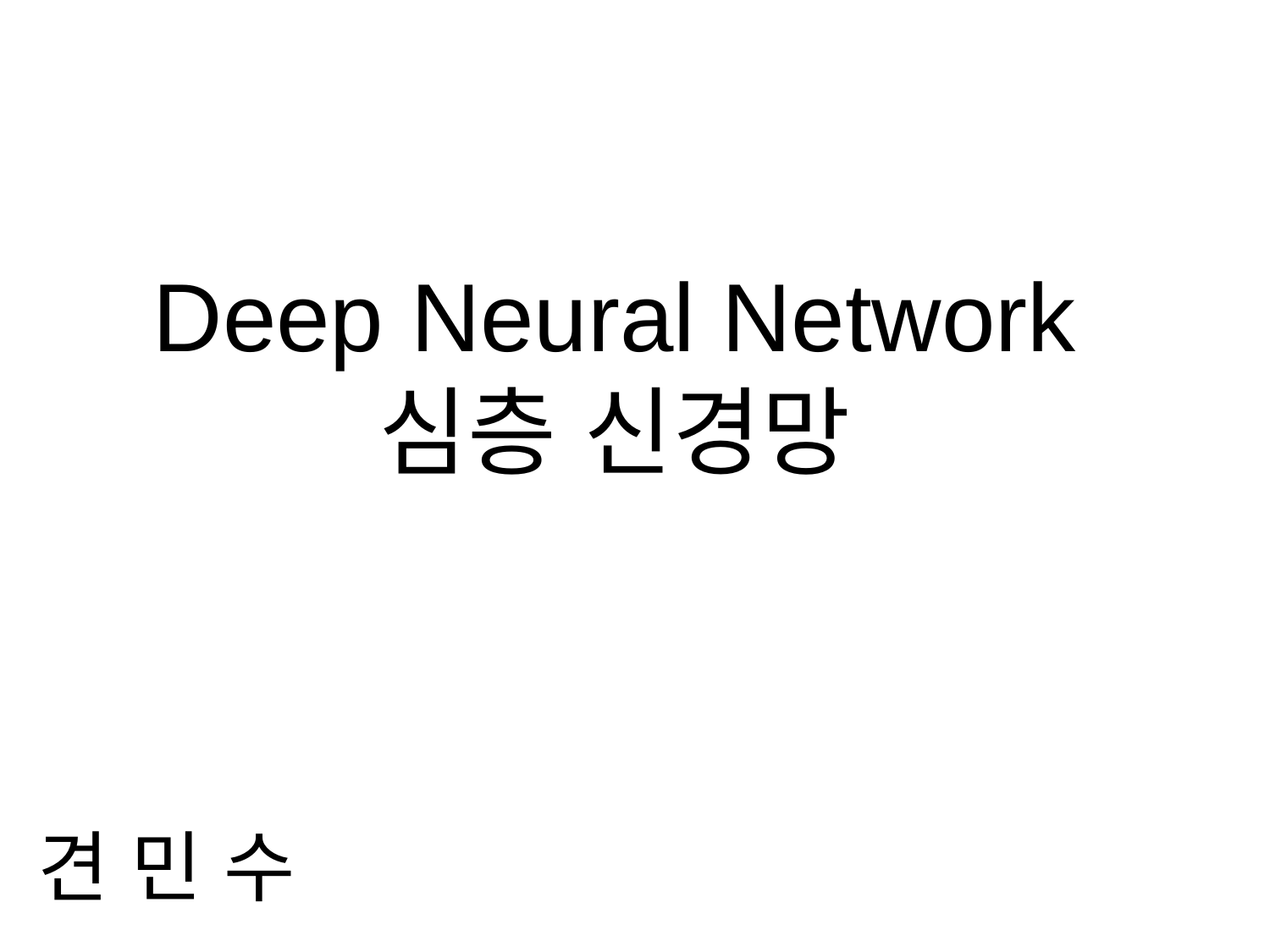

# Deep Neural Network 심층 신경망
견 민 수